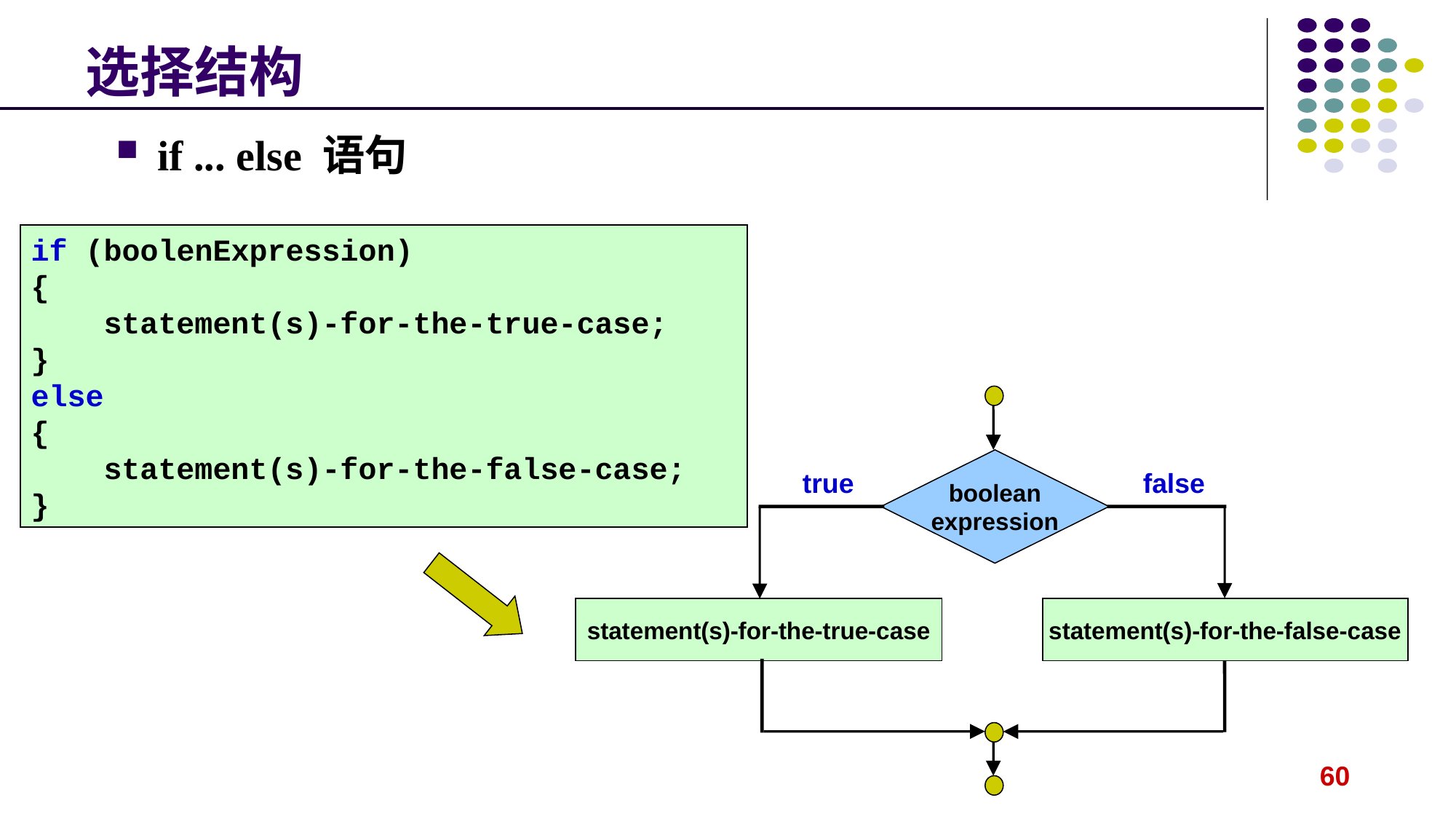

# 选择结构
if ... else 语句
if (boolenExpression)
{
    statement(s)-for-the-true-case;
}
else
{
    statement(s)-for-the-false-case;
}

boolean
expression
true
false

statement(s)-for-the-true-case
statement(s)-for-the-false-case